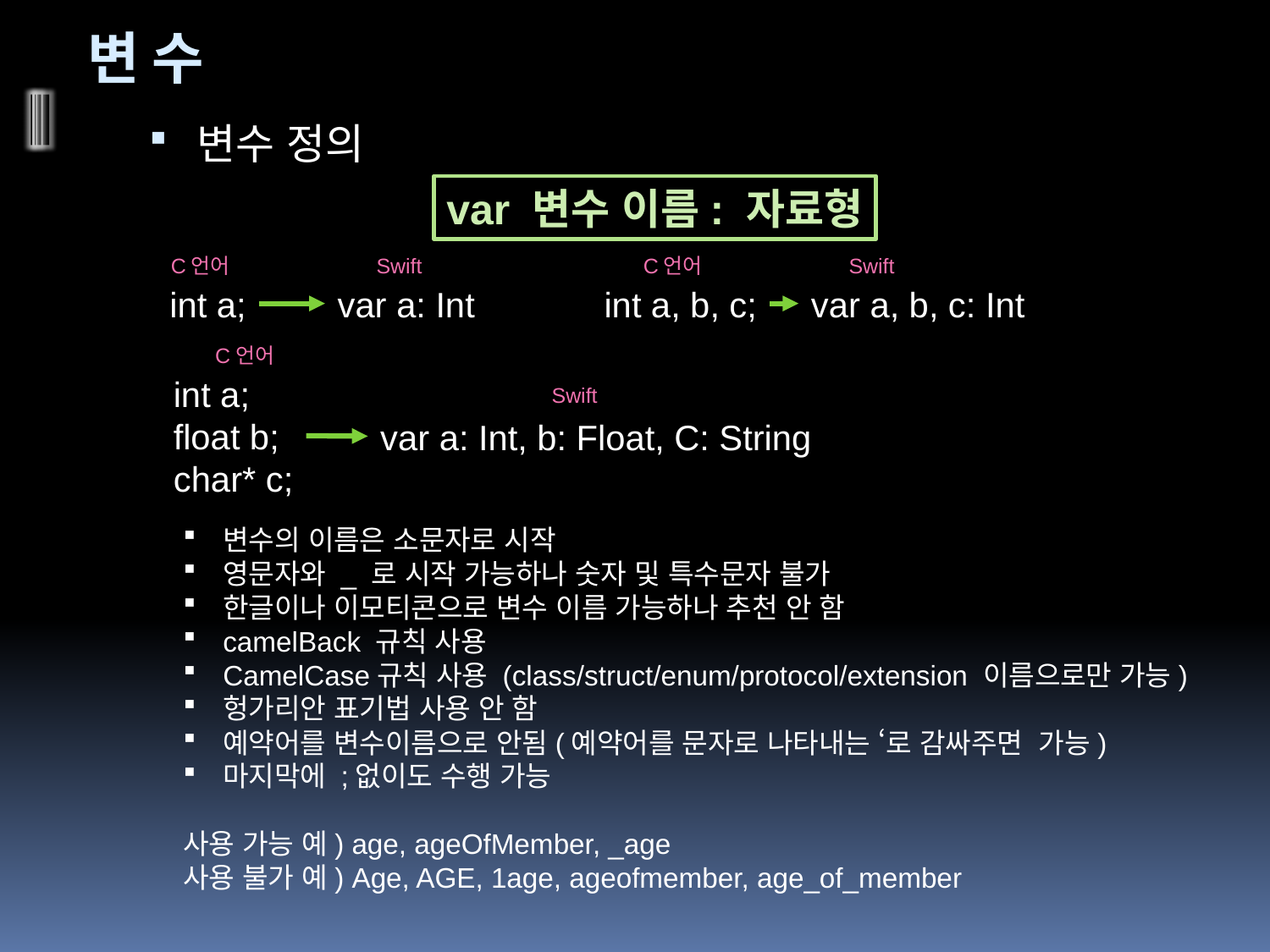

# 변 수
변수 정의
var 변수 이름: 자료형
C언어
Swift
int a;
var a: Int
C언어
Swift
int a, b, c;
var a, b, c: Int
C언어
int a;
float b;
char* c;
Swift
var a: Int, b: Float, C: String
변수의 이름은 소문자로 시작
영문자와 _ 로 시작 가능하나 숫자 및 특수문자 불가
한글이나 이모티콘으로 변수 이름 가능하나 추천 안 함
camelBack 규칙 사용
CamelCase규칙 사용 (class/struct/enum/protocol/extension 이름으로만 가능)
헝가리안 표기법 사용 안 함
예약어를 변수이름으로 안됨(예약어를 문자로 나타내는 ‘로 감싸주면  가능)
마지막에 ;없이도 수행 가능

사용 가능 예) age, ageOfMember, _age
사용 불가 예) Age, AGE, 1age, ageofmember, age_of_member